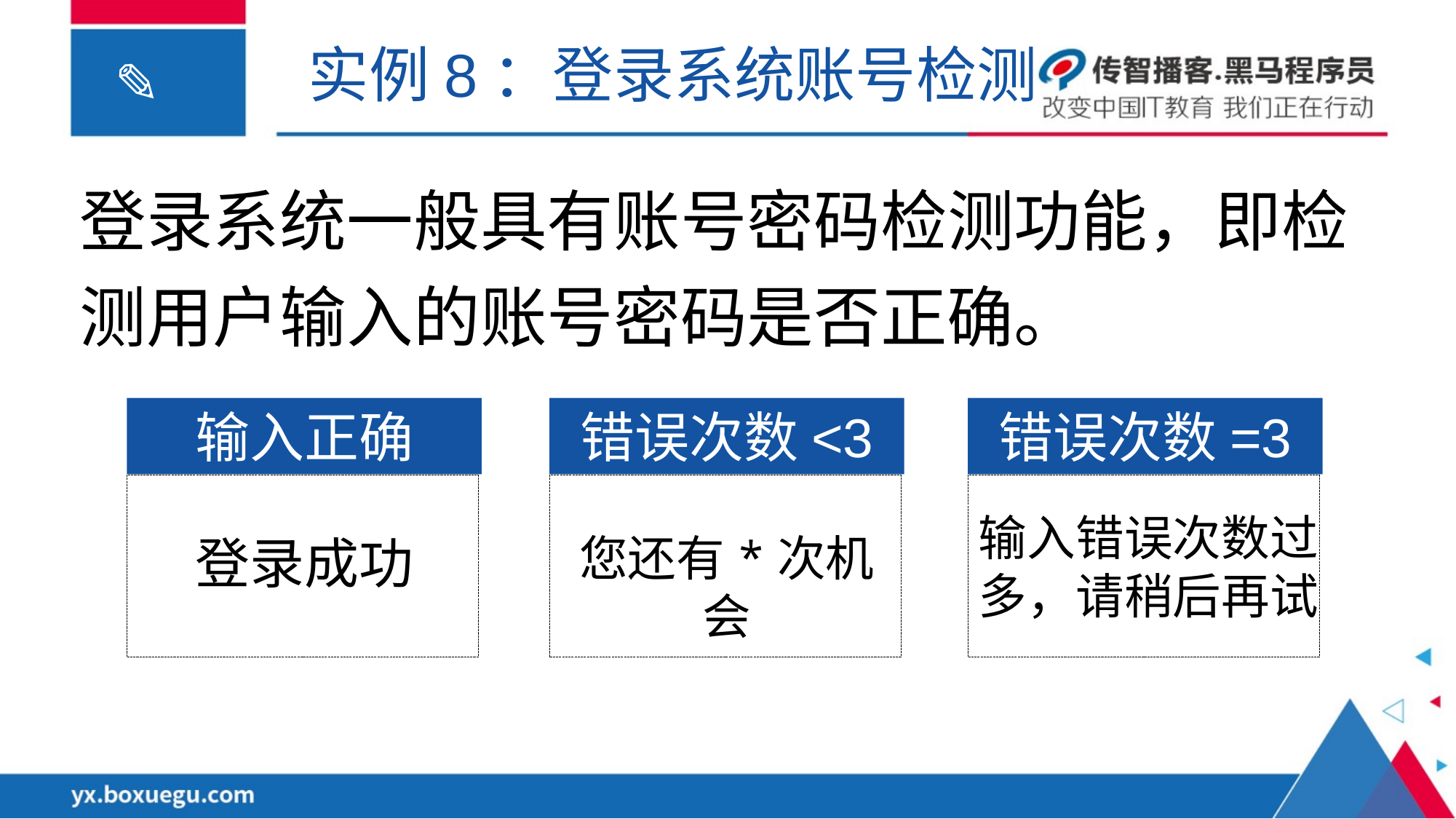

实例8：登录系统账号检测
登录系统一般具有账号密码检测功能，即检测用户输入的账号密码是否正确。
输入正确
错误次数<3
错误次数=3

输入错误次数过多，请稍后再试
您还有*次机会
登录成功